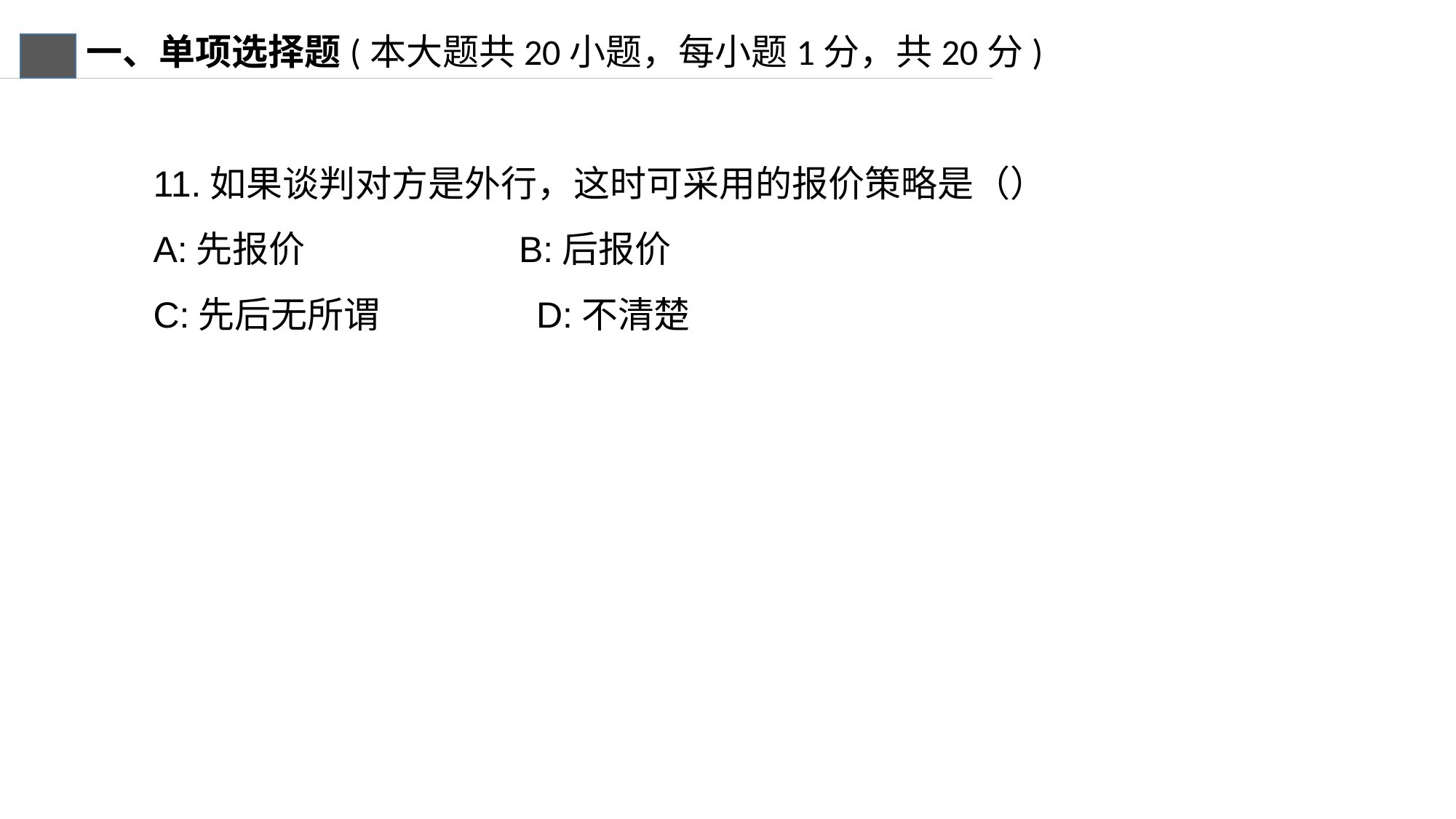

一、单项选择题(本大题共20小题，每小题1分，共20分)

11.如果谈判对方是外行，这时可采用的报价策略是（）
A:先报价                         B:后报价
C:先后无所谓                  D:不清楚